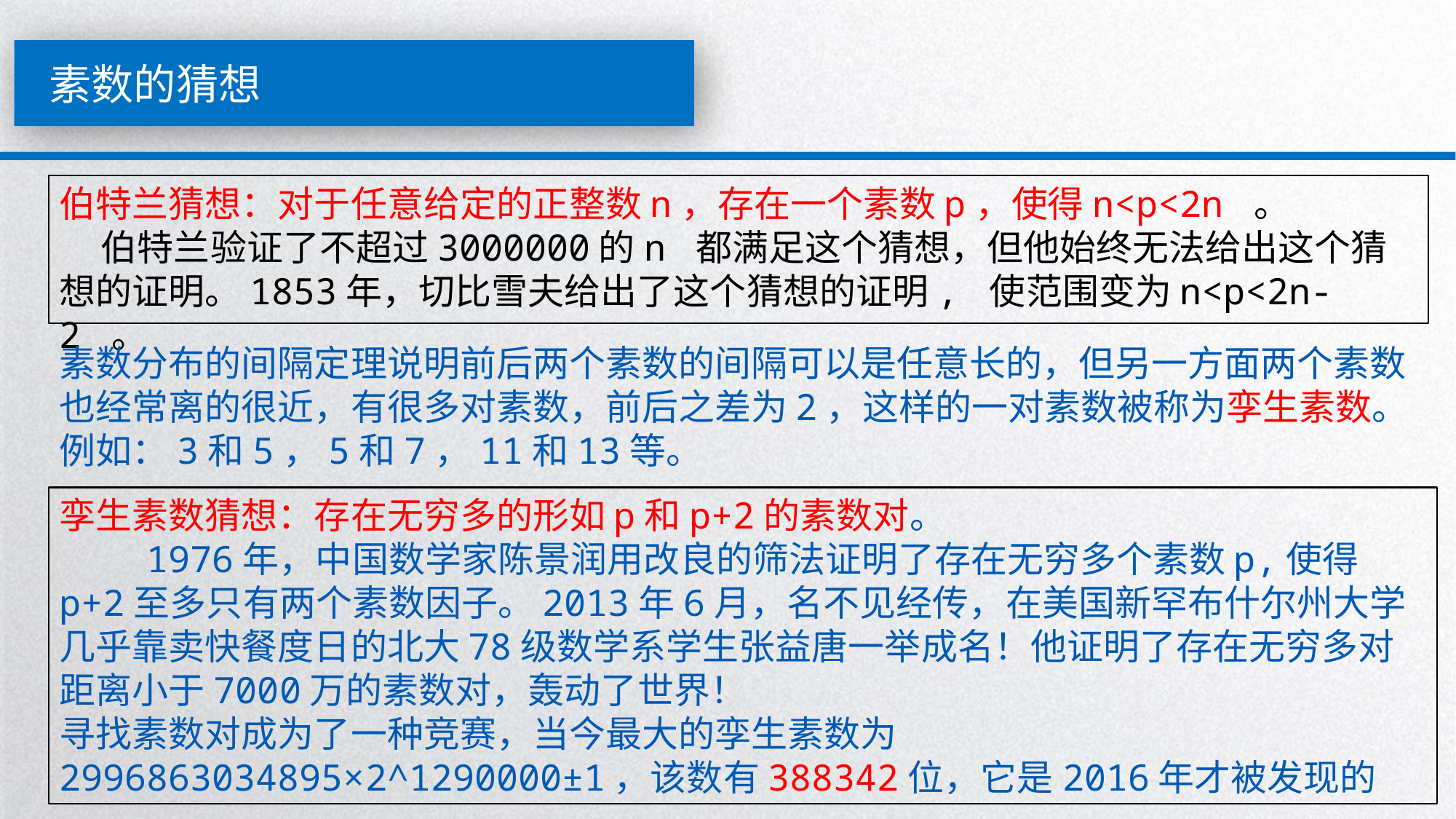

素数的猜想
伯特兰猜想：对于任意给定的正整数n，存在一个素数p，使得n<p<2n 。
    伯特兰验证了不超过3000000的n 都满足这个猜想，但他始终无法给出这个猜想的证明。1853年，切比雪夫给出了这个猜想的证明, 使范围变为n<p<2n-2 。

素数分布的间隔定理说明前后两个素数的间隔可以是任意长的，但另一方面两个素数也经常离的很近，有很多对素数，前后之差为2，这样的一对素数被称为孪生素数。例如：3和5，5和7，11和13等。
孪生素数猜想：存在无穷多的形如p和p+2的素数对。
    1976年，中国数学家陈景润用改良的筛法证明了存在无穷多个素数p,使得p+2至多只有两个素数因子。2013年6月，名不见经传，在美国新罕布什尔州大学几乎靠卖快餐度日的北大78级数学系学生张益唐一举成名！他证明了存在无穷多对距离小于7000万的素数对，轰动了世界！
寻找素数对成为了一种竞赛，当今最大的孪生素数为2996863034895×2^1290000±1，该数有388342位，它是2016年才被发现的